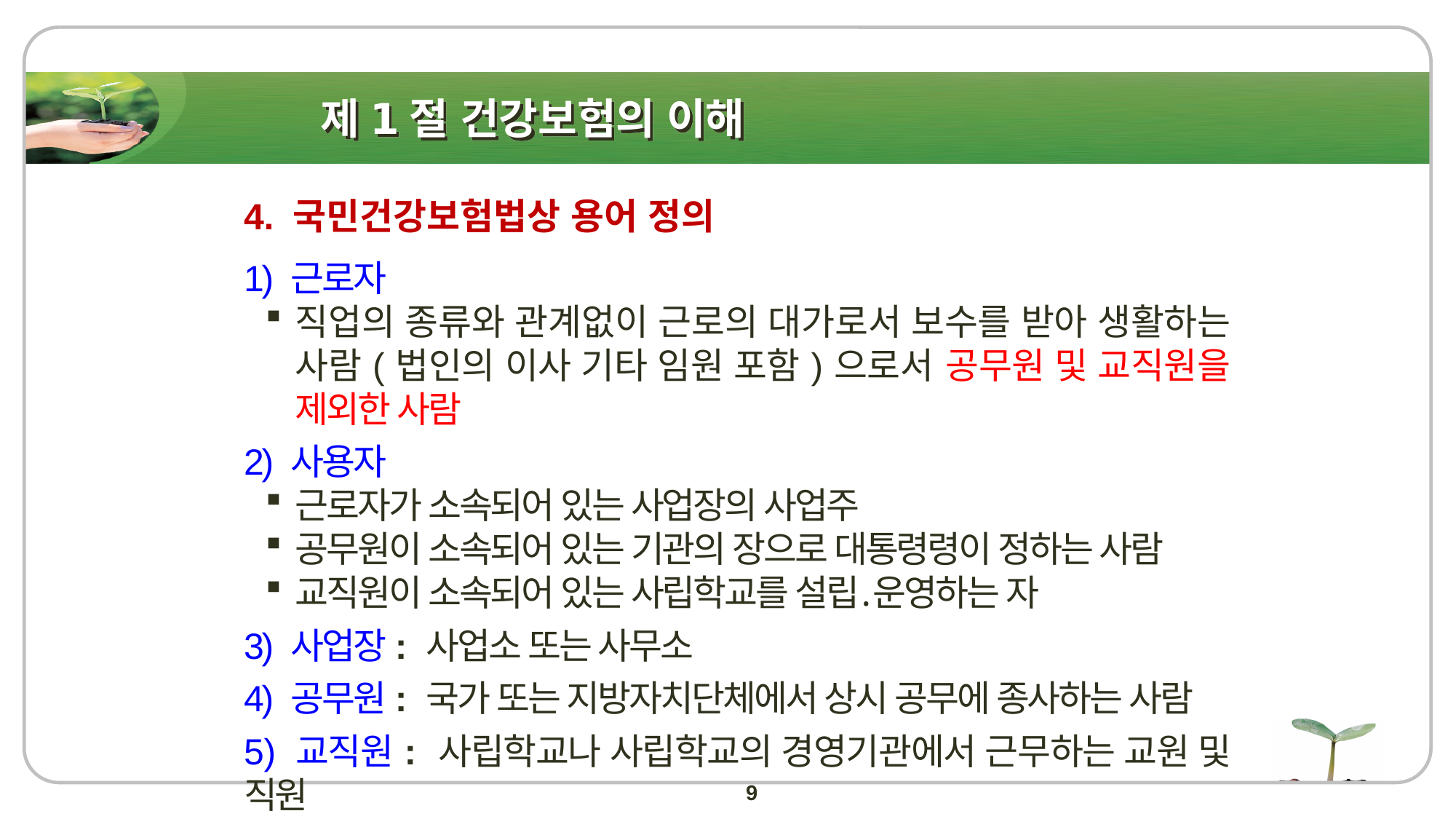

# 제1절 건강보험의 이해
4. 국민건강보험법상 용어 정의
1) 근로자
직업의 종류와 관계없이 근로의 대가로서 보수를 받아 생활하는 사람(법인의 이사 기타 임원 포함)으로서 공무원 및 교직원을 제외한 사람
2) 사용자
근로자가 소속되어 있는 사업장의 사업주
공무원이 소속되어 있는 기관의 장으로 대통령령이 정하는 사람
교직원이 소속되어 있는 사립학교를 설립․운영하는 자
3) 사업장: 사업소 또는 사무소
4) 공무원: 국가 또는 지방자치단체에서 상시 공무에 종사하는 사람
5) 교직원: 사립학교나 사립학교의 경영기관에서 근무하는 교원 및 직원
9